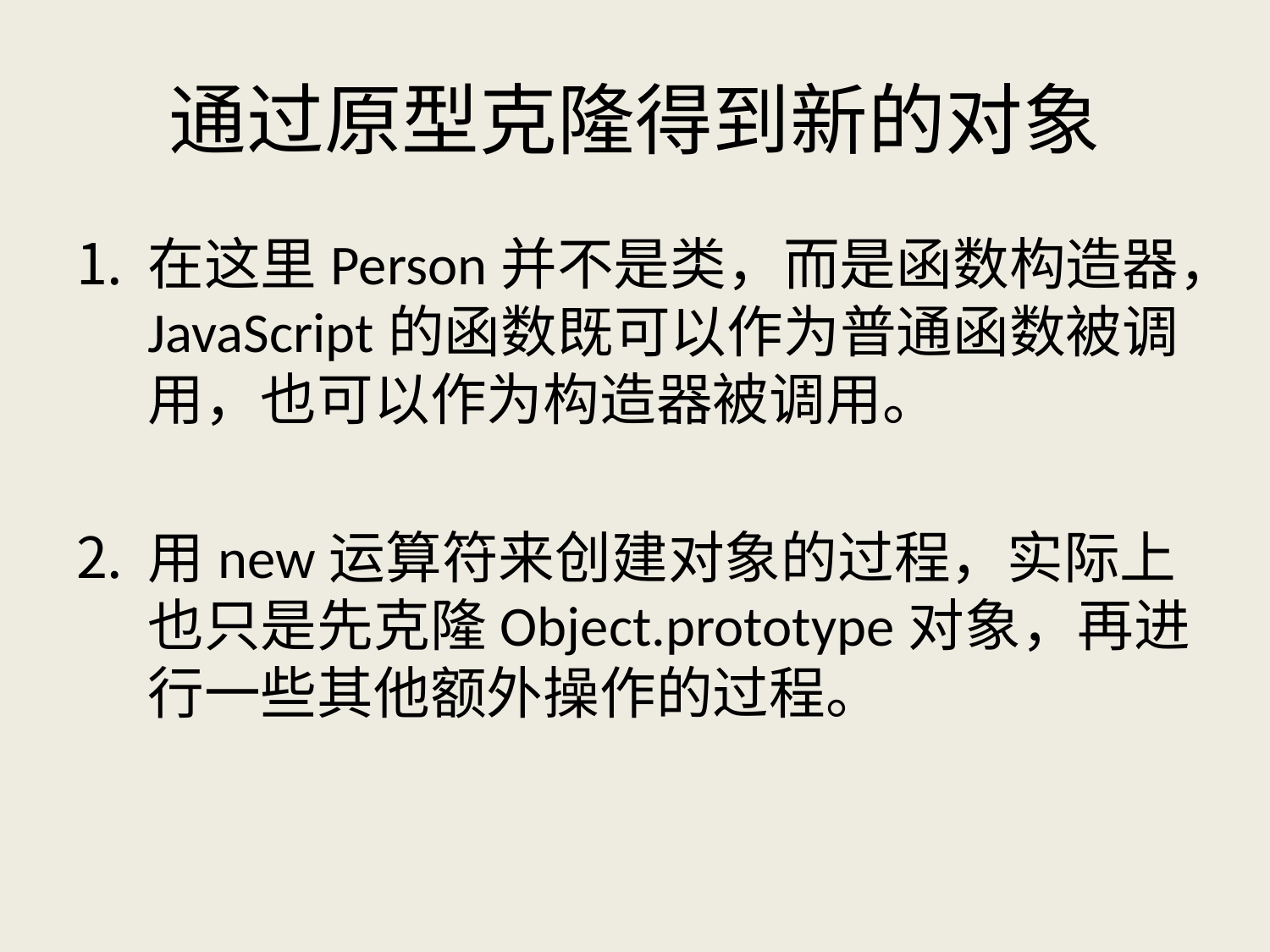

# 通过原型克隆得到新的对象
在这里Person并不是类，而是函数构造器，JavaScript的函数既可以作为普通函数被调用，也可以作为构造器被调用。

用new运算符来创建对象的过程，实际上也只是先克隆Object.prototype对象，再进行一些其他额外操作的过程。